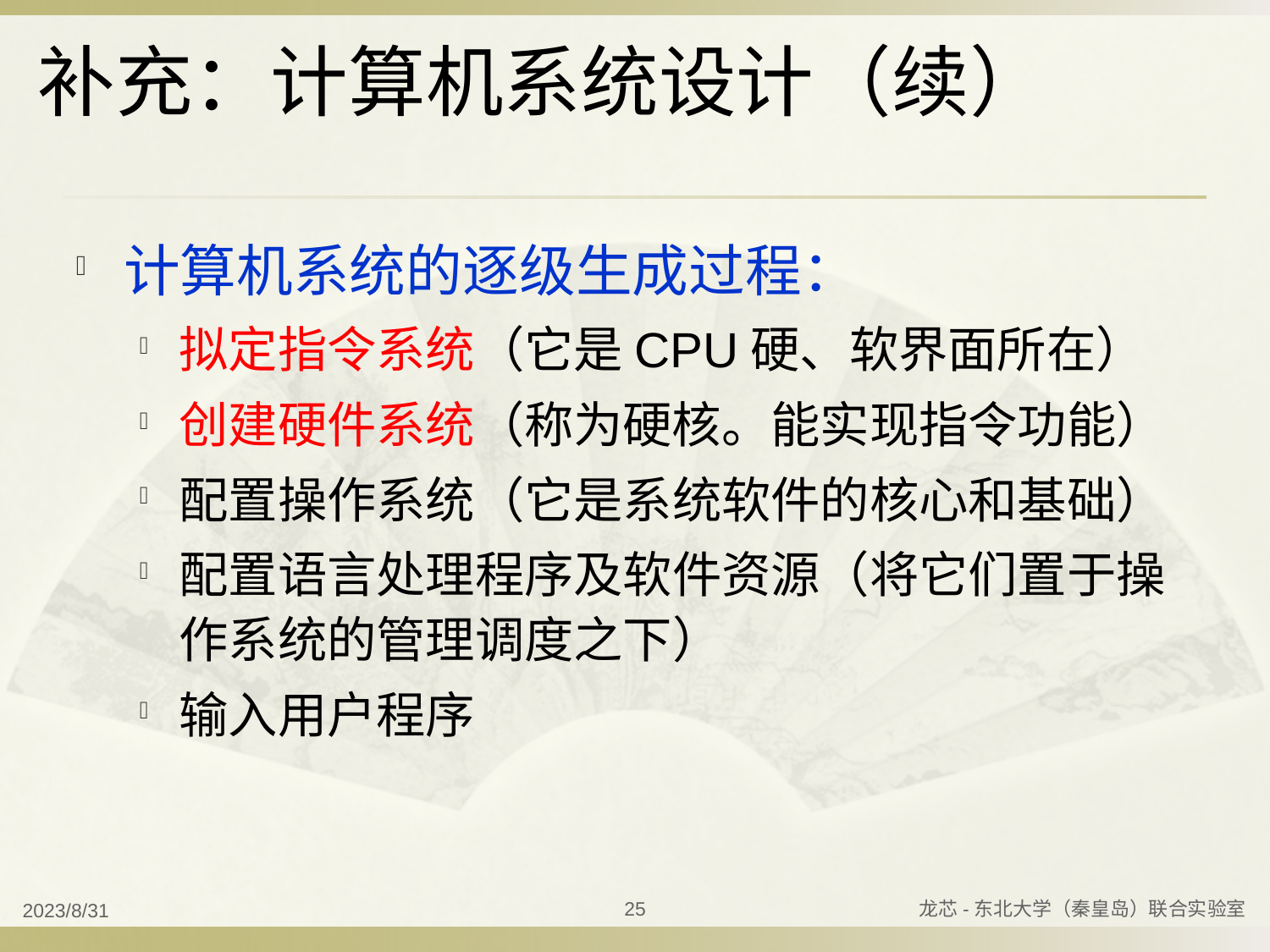

补充：计算机系统设计（续）
计算机系统的逐级生成过程：
拟定指令系统（它是CPU硬、软界面所在）
创建硬件系统（称为硬核。能实现指令功能）
配置操作系统（它是系统软件的核心和基础）
配置语言处理程序及软件资源（将它们置于操作系统的管理调度之下）
输入用户程序
2023/8/31
25
龙芯-东北大学（秦皇岛）联合实验室